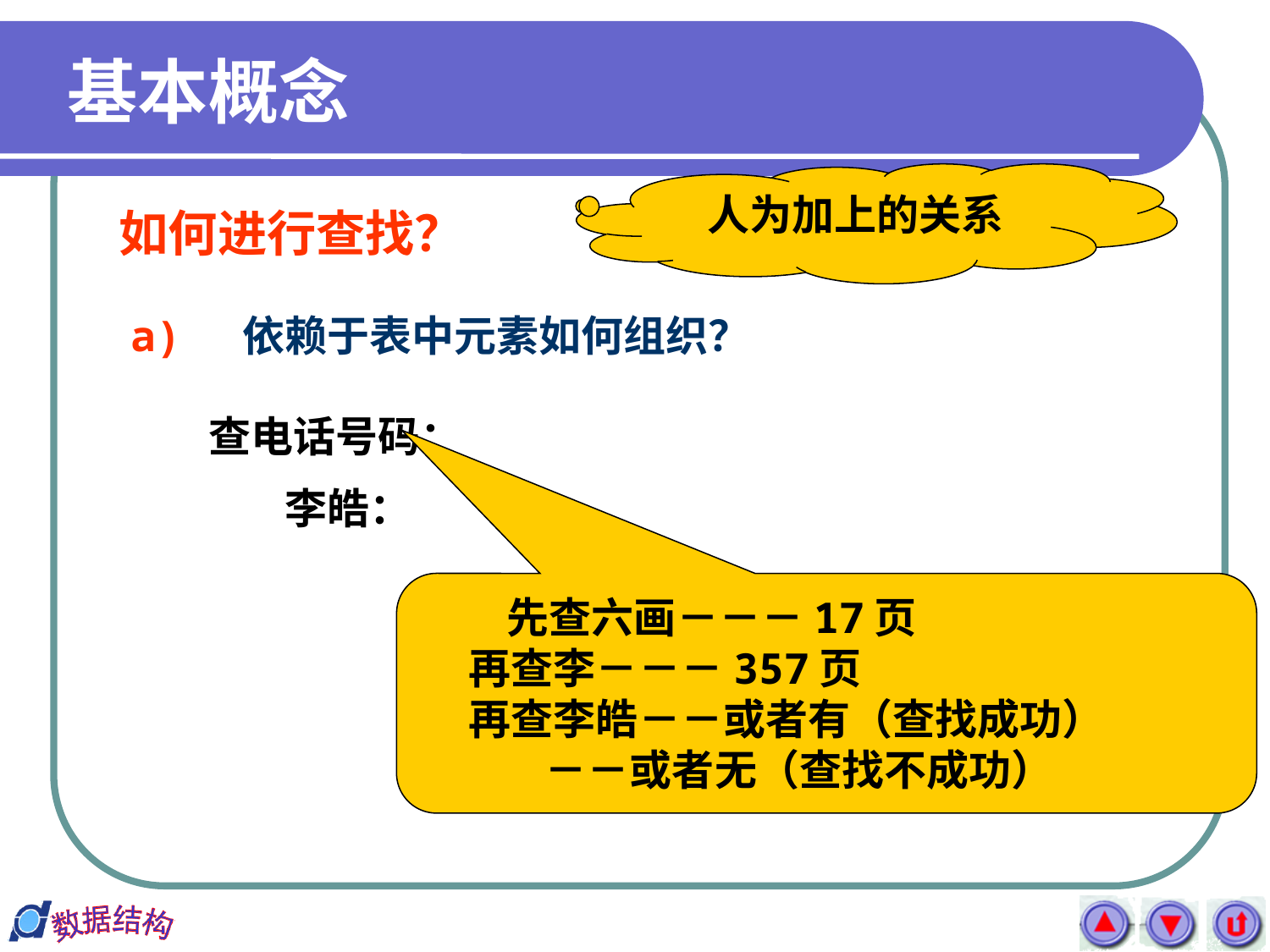

基本概念
人为加上的关系
如何进行查找？
   a)  依赖于表中元素如何组织？
 查电话号码：
         李皓：

        先查六画－－－17页
    再查李－－－357页
    再查李皓－－或者有（查找成功）
            －－或者无（查找不成功）